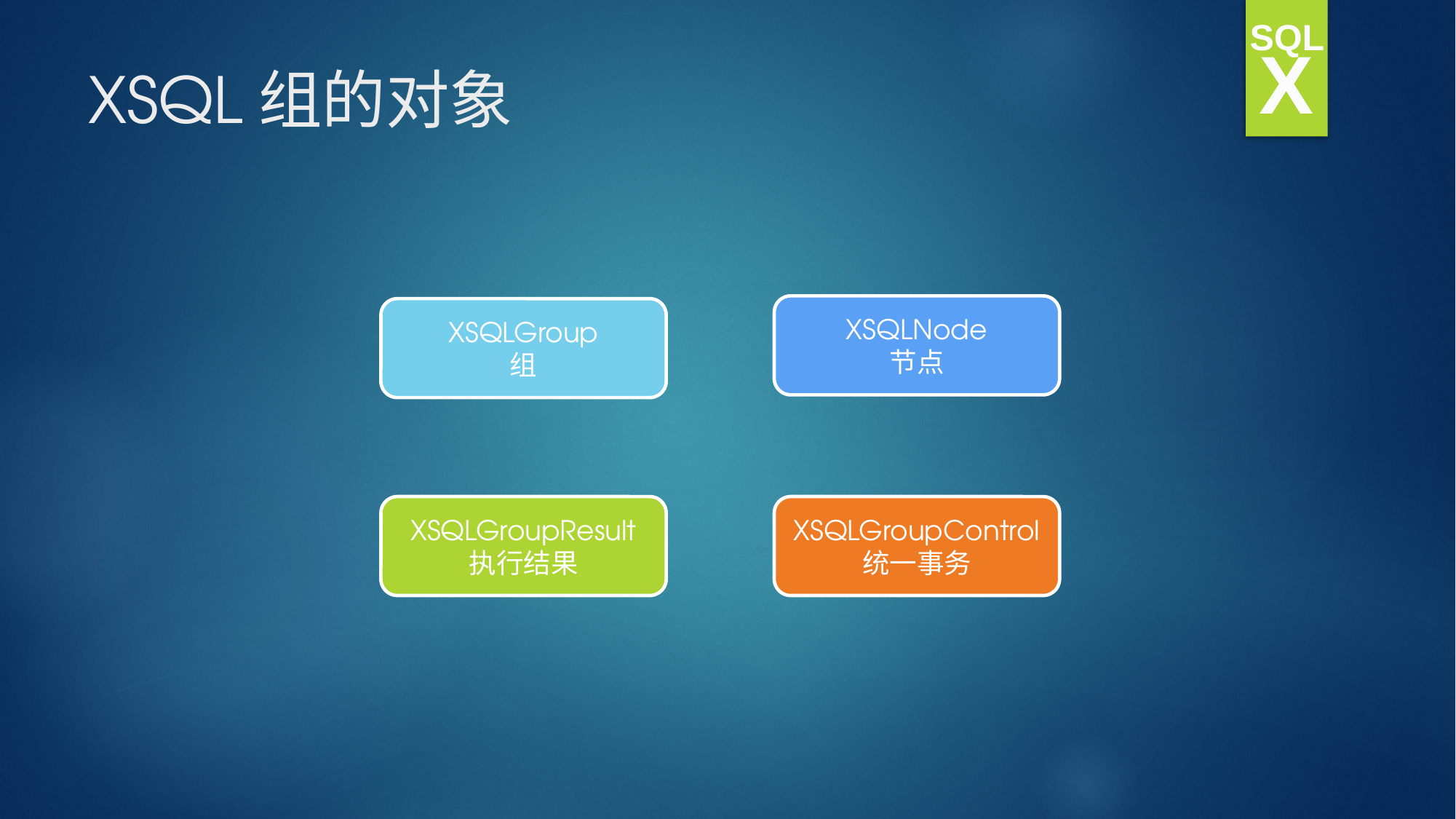

SQL
X
# XSQL组的对象
XSQLNode
节点
XSQLGroup
组
XSQLGroupResult
执行结果
XSQLGroupControl
统一事务